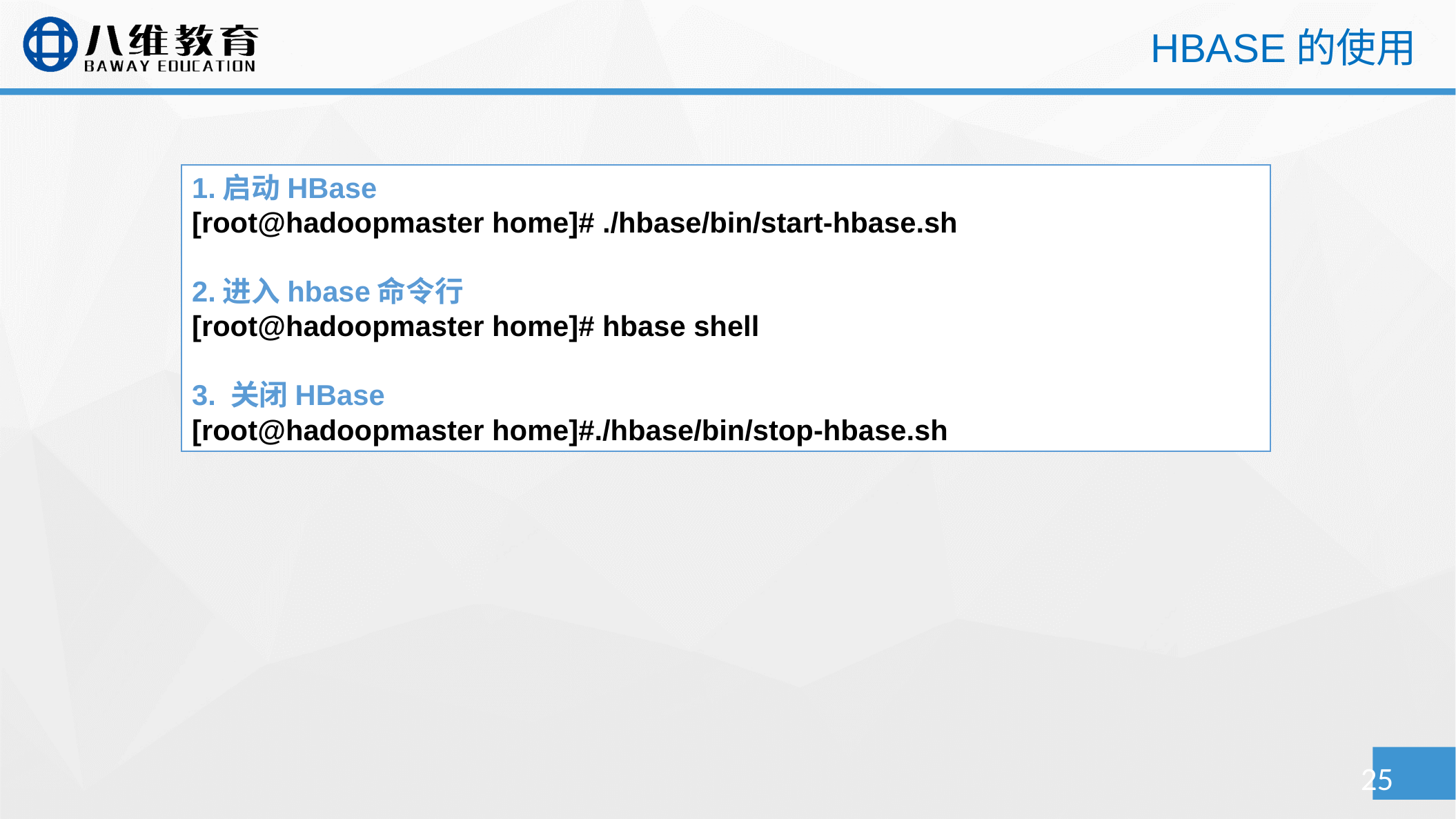

HBASE的使用
1.启动HBase
[root@hadoopmaster home]# ./hbase/bin/start-hbase.sh

2.进入hbase命令行
[root@hadoopmaster home]# hbase shell

3. 关闭HBase
[root@hadoopmaster home]#./hbase/bin/stop-hbase.sh